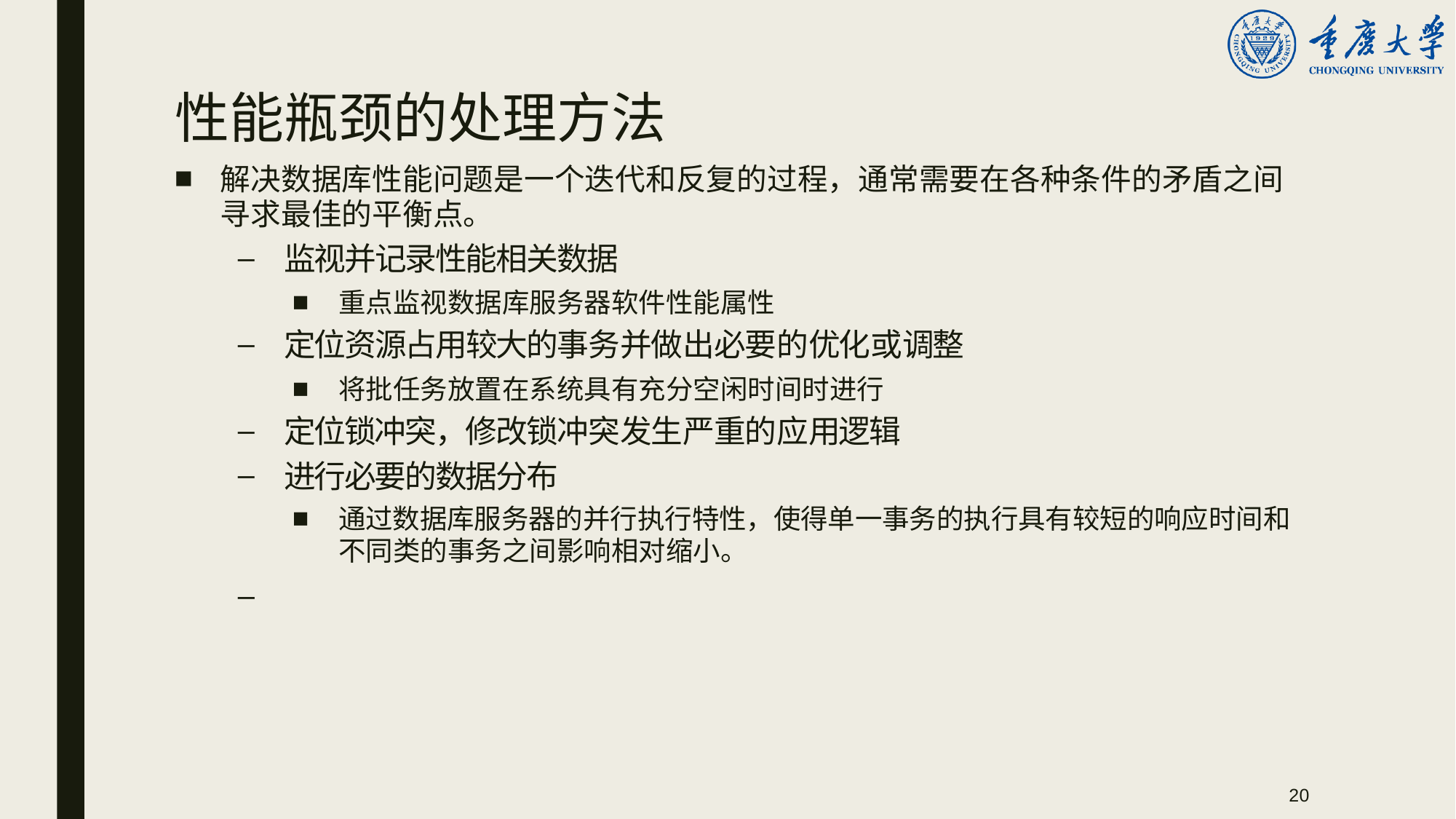

# 性能瓶颈的处理方法
解决数据库性能问题是一个迭代和反复的过程，通常需要在各种条件的矛盾之间
寻求最佳的平衡点。
监视并记录性能相关数据
重点监视数据库服务器软件性能属性
定位资源占用较大的事务并做出必要的优化或调整
将批任务放置在系统具有充分空闲时间时进行
定位锁冲突，修改锁冲突发生严重的应用逻辑
进行必要的数据分布
通过数据库服务器的并行执行特性，使得单一事务的执行具有较短的响应时间和
不同类的事务之间影响相对缩小。
–
20